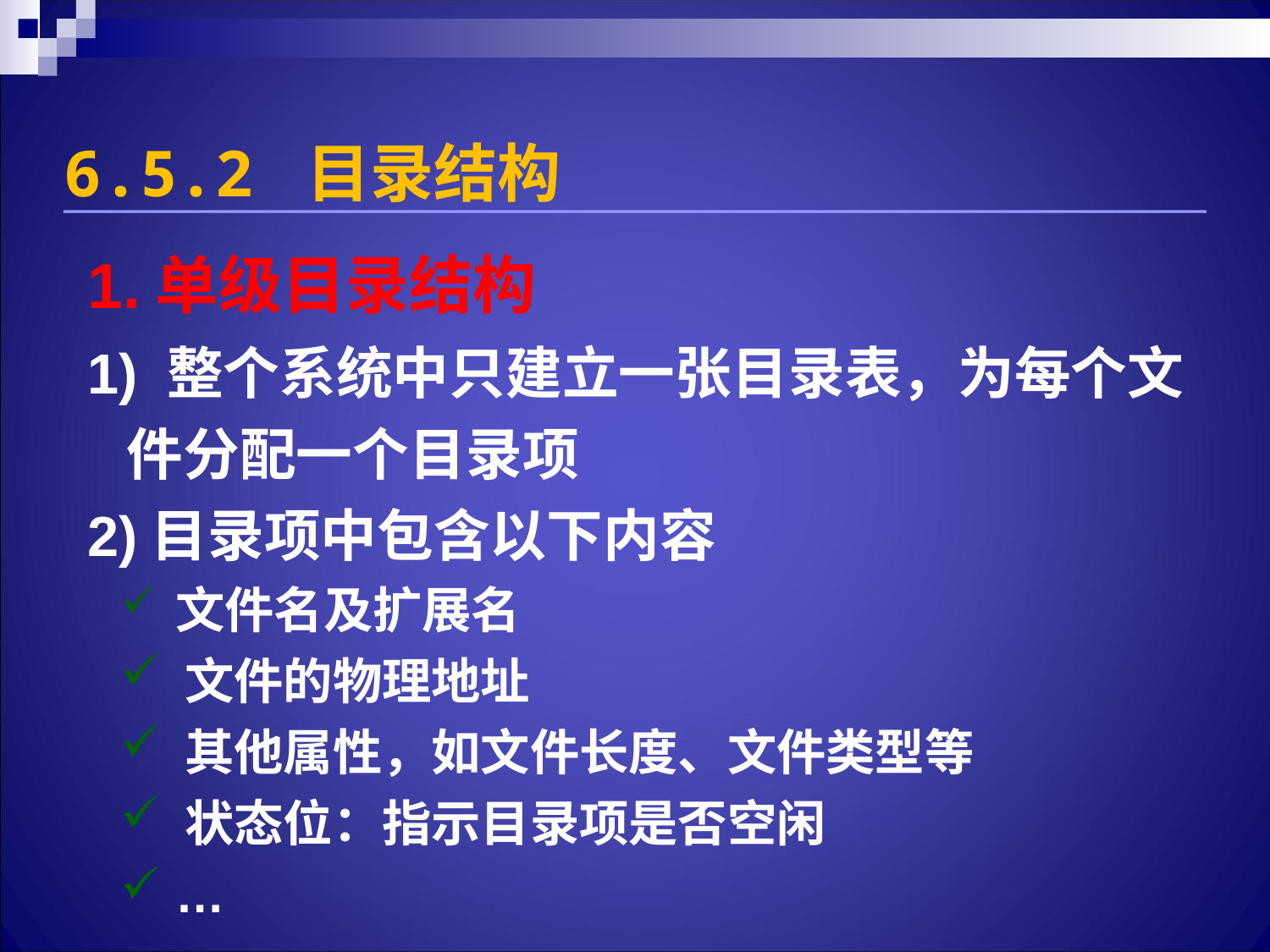

6.5.2 目录结构
1.单级目录结构
1) 整个系统中只建立一张目录表，为每个文
  件分配一个目录项
2)目录项中包含以下内容
 文件名及扩展名
 文件的物理地址
 其他属性，如文件长度、文件类型等
 状态位：指示目录项是否空闲
 …